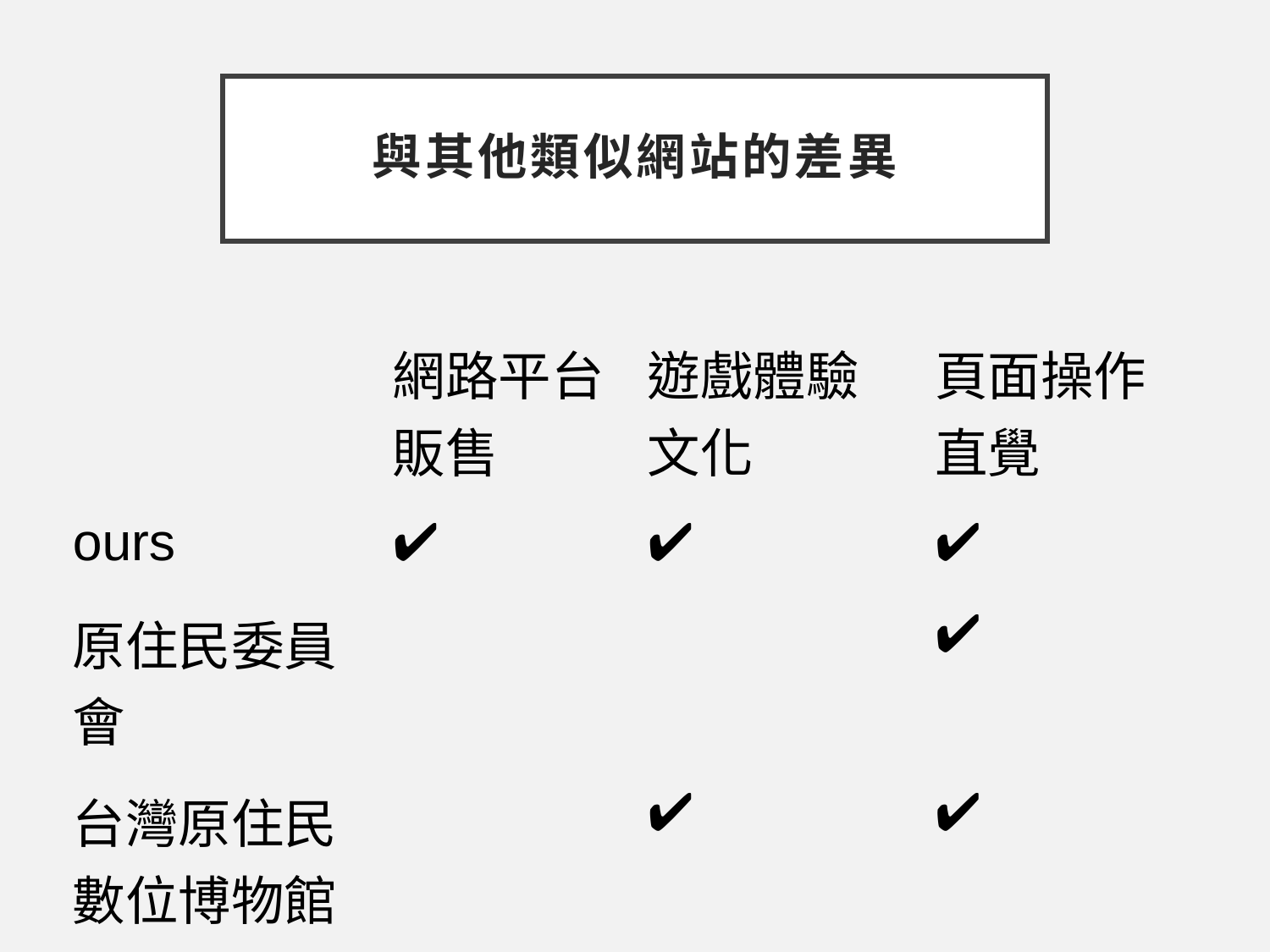

# 與其他類似網站的差異
|  | 網路平台販售 | 遊戲體驗文化 | 頁面操作直覺 |
| --- | --- | --- | --- |
| ours | ✔ | ✔ | ✔ |
| 原住民委員會 |  |  | ✔ |
| 台灣原住民數位博物館 |  | ✔ | ✔ |